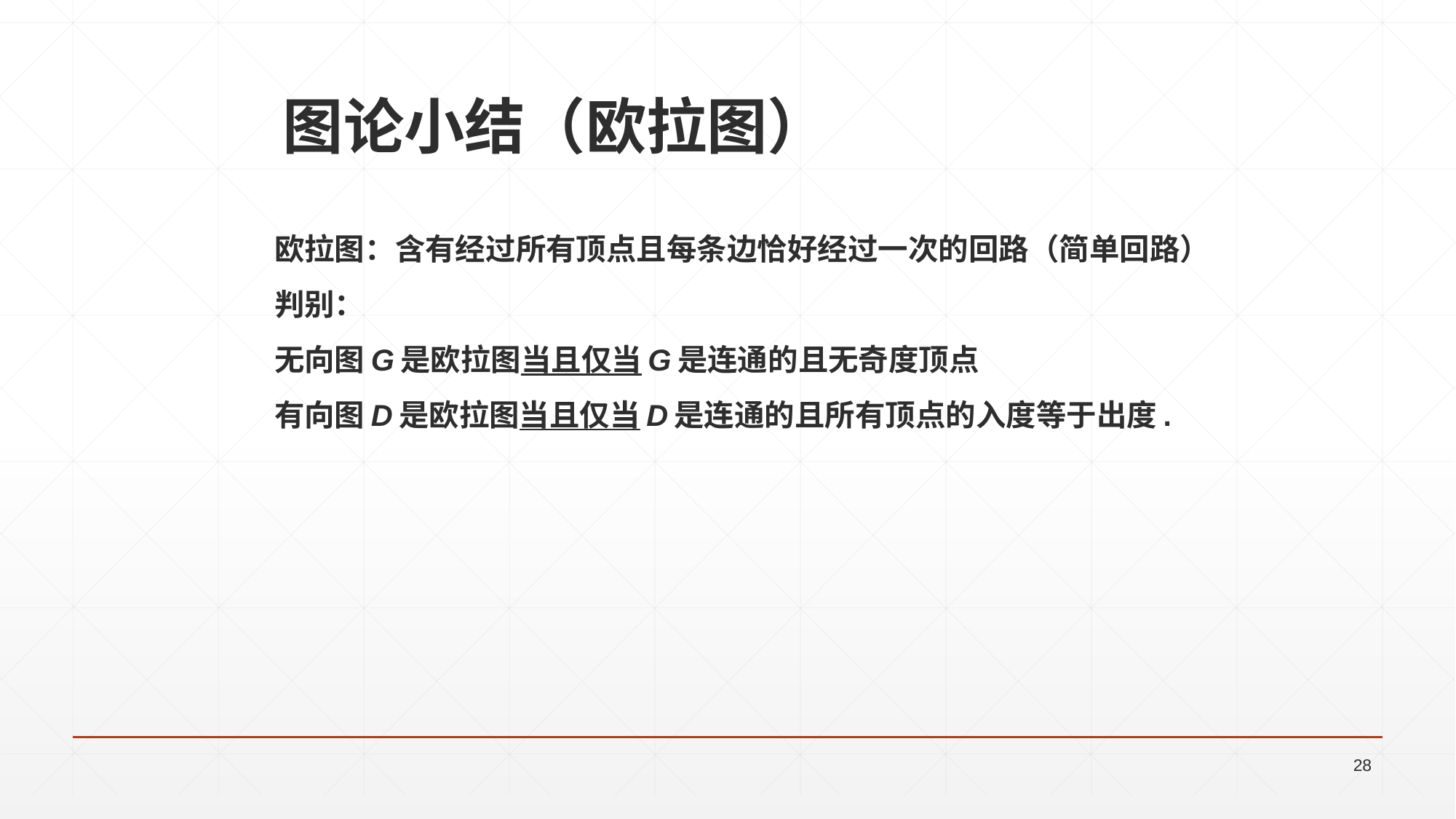

# 图论小结（欧拉图）
欧拉图：含有经过所有顶点且每条边恰好经过一次的回路（简单回路）
判别：
无向图G是欧拉图当且仅当G是连通的且无奇度顶点
有向图D是欧拉图当且仅当D是连通的且所有顶点的入度等于出度.
28